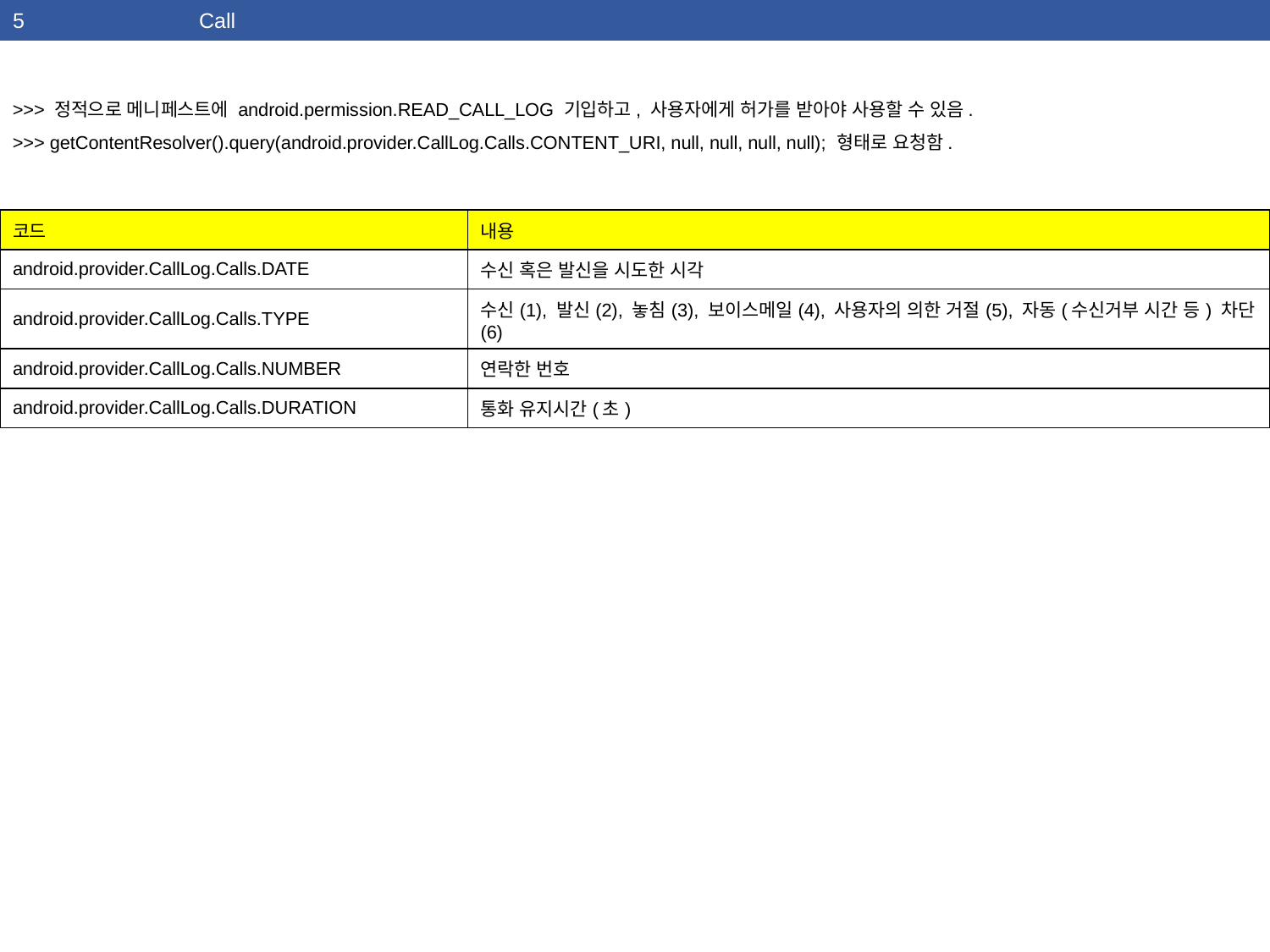

| 5 | Call |
| --- | --- |
>>> 정적으로 메니페스트에 android.permission.READ_CALL_LOG 기입하고, 사용자에게 허가를 받아야 사용할 수 있음.
>>> getContentResolver().query(android.provider.CallLog.Calls.CONTENT_URI, null, null, null, null); 형태로 요청함.
| 코드 | 내용 |
| --- | --- |
| android.provider.CallLog.Calls.DATE | 수신 혹은 발신을 시도한 시각 |
| android.provider.CallLog.Calls.TYPE | 수신(1), 발신(2), 놓침(3), 보이스메일(4), 사용자의 의한 거절(5), 자동(수신거부 시간 등) 차단(6) |
| android.provider.CallLog.Calls.NUMBER | 연락한 번호 |
| android.provider.CallLog.Calls.DURATION | 통화 유지시간(초) |